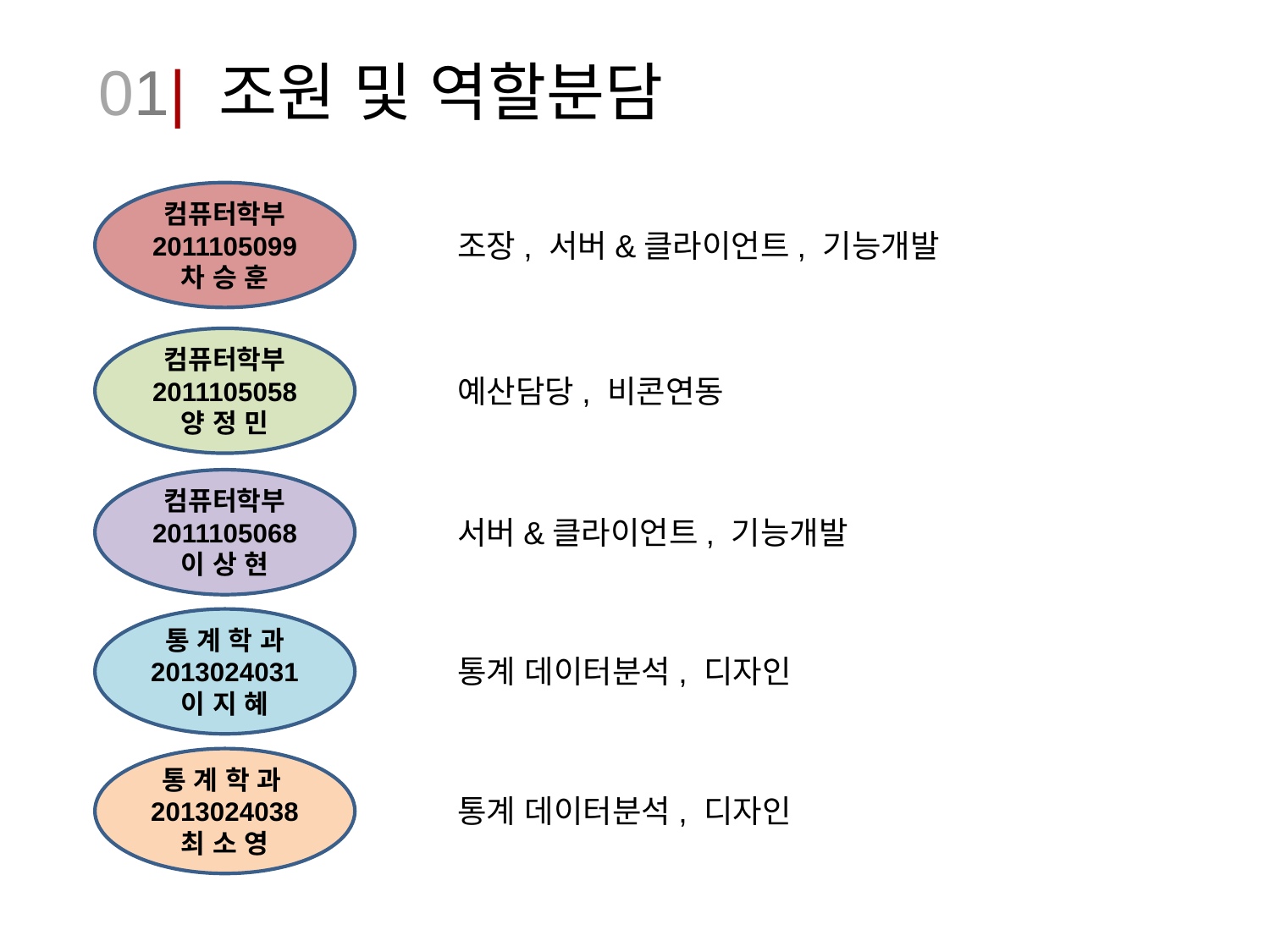

01| 조원 및 역할분담
컴퓨터학부
2011105099
차 승 훈
조장, 서버&클라이언트, 기능개발
컴퓨터학부
2011105058
양 정 민
예산담당, 비콘연동
컴퓨터학부
2011105068
이 상 현
서버&클라이언트, 기능개발
통 계 학 과
2013024031
이 지 혜
통계 데이터분석, 디자인
통 계 학 과2013024038
최 소 영
통계 데이터분석, 디자인